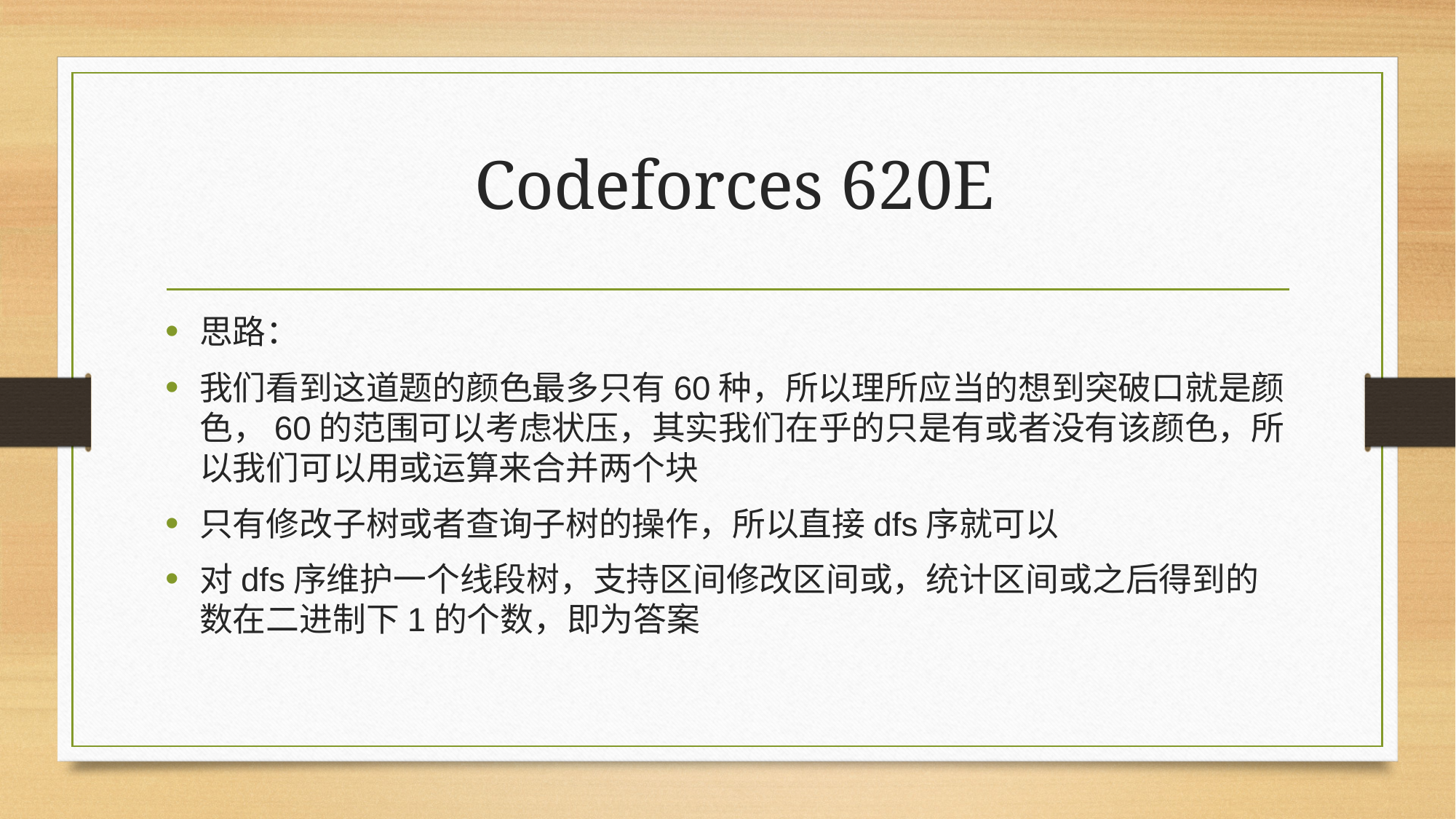

Codeforces 620E
思路：
我们看到这道题的颜色最多只有60种，所以理所应当的想到突破口就是颜色，60的范围可以考虑状压，其实我们在乎的只是有或者没有该颜色，所以我们可以用或运算来合并两个块
只有修改子树或者查询子树的操作，所以直接dfs序就可以
对dfs序维护一个线段树，支持区间修改区间或，统计区间或之后得到的数在二进制下1的个数，即为答案